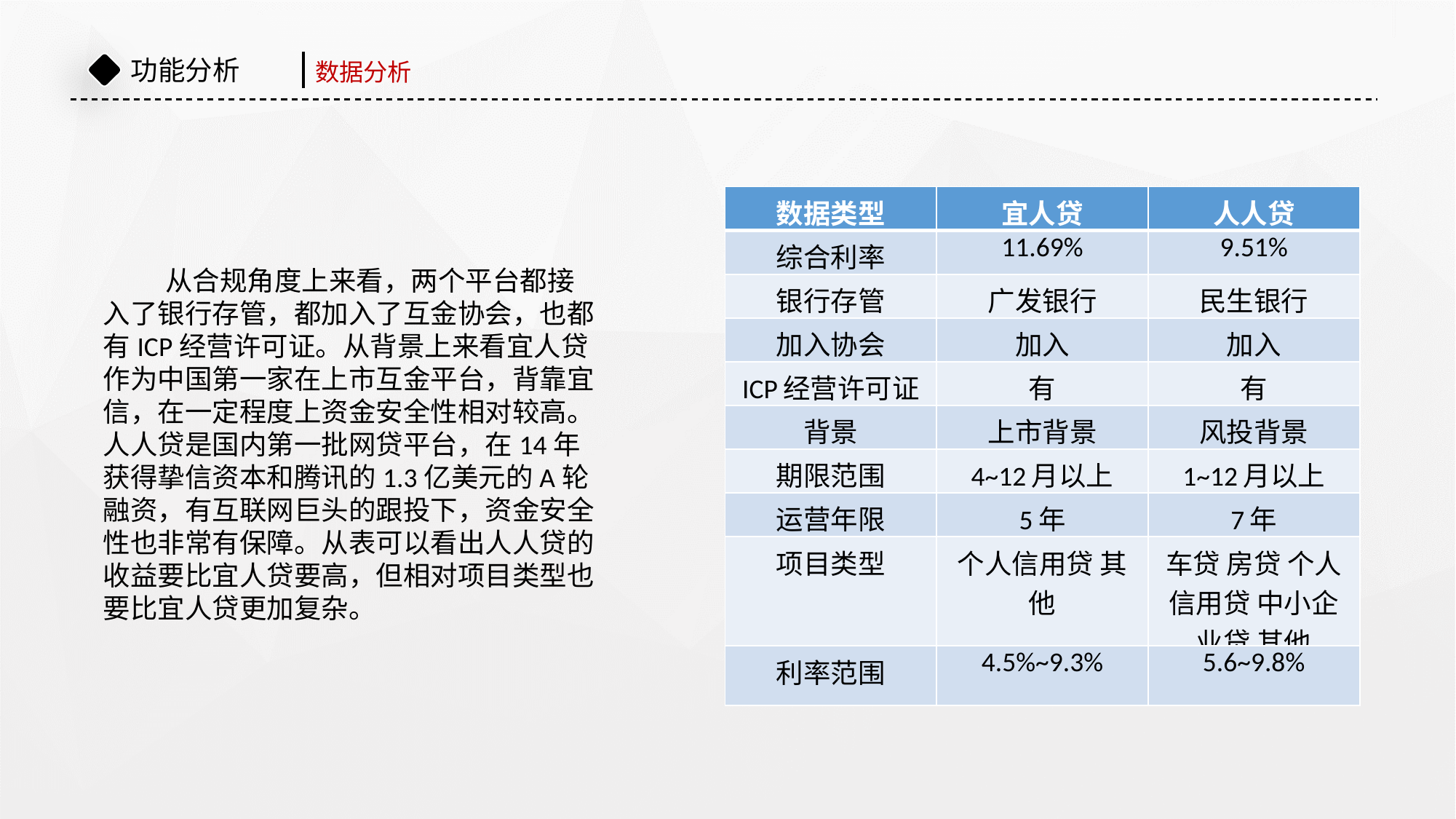

功能分析
数据分析
| 数据类型 | 宜人贷 | 人人贷 |
| --- | --- | --- |
| 综合利率 | 11.69% | 9.51% |
| 银行存管 | 广发银行 | 民生银行 |
| 加入协会 | 加入 | 加入 |
| ICP经营许可证 | 有 | 有 |
| 背景 | 上市背景 | 风投背景 |
| 期限范围 | 4~12月以上 | 1~12月以上 |
| 运营年限 | 5年 | 7年 |
| 项目类型 | 个人信用贷 其他 | 车贷 房贷 个人信用贷 中小企业贷 其他 |
| 利率范围 | 4.5%~9.3% | 5.6~9.8% |
         从合规角度上来看，两个平台都接入了银行存管，都加入了互金协会，也都有ICP经营许可证。从背景上来看宜人贷作为中国第一家在上市互金平台，背靠宜信，在一定程度上资金安全性相对较高。人人贷是国内第一批网贷平台，在14年获得挚信资本和腾讯的1.3亿美元的A轮融资，有互联网巨头的跟投下，资金安全性也非常有保障。从表可以看出人人贷的收益要比宜人贷要高，但相对项目类型也要比宜人贷更加复杂。